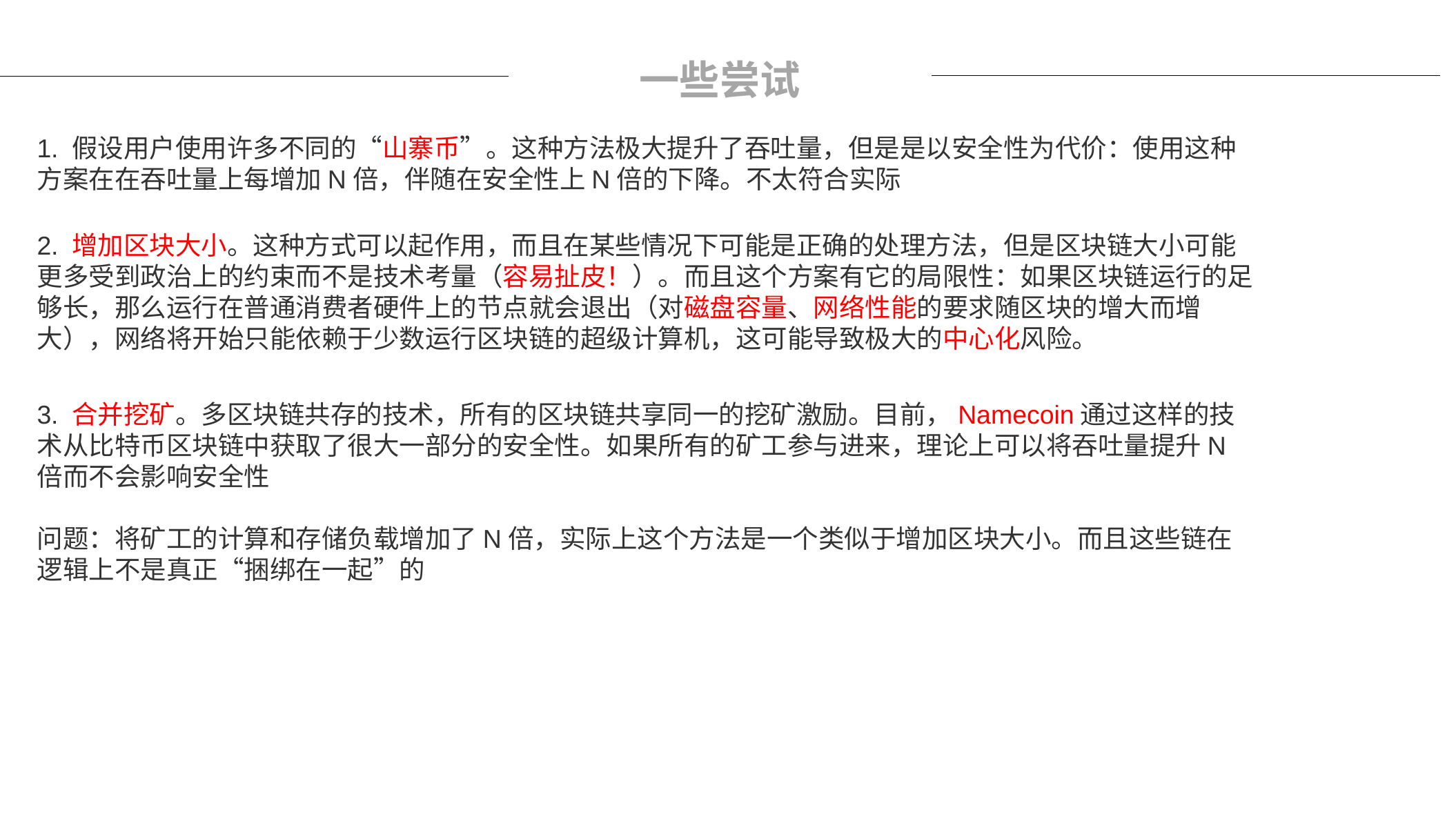

一些尝试
1. 假设用户使用许多不同的“山寨币”。这种方法极大提升了吞吐量，但是是以安全性为代价：使用这种方案在在吞吐量上每增加N倍，伴随在安全性上N倍的下降。不太符合实际
2. 增加区块大小。这种方式可以起作用，而且在某些情况下可能是正确的处理方法，但是区块链大小可能更多受到政治上的约束而不是技术考量（容易扯皮！）。而且这个方案有它的局限性：如果区块链运行的足够长，那么运行在普通消费者硬件上的节点就会退出（对磁盘容量、网络性能的要求随区块的增大而增大），网络将开始只能依赖于少数运行区块链的超级计算机，这可能导致极大的中心化风险。
3. 合并挖矿。多区块链共存的技术，所有的区块链共享同一的挖矿激励。目前，Namecoin通过这样的技术从比特币区块链中获取了很大一部分的安全性。如果所有的矿工参与进来，理论上可以将吞吐量提升N倍而不会影响安全性

问题：将矿工的计算和存储负载增加了N倍，实际上这个方法是一个类似于增加区块大小。而且这些链在逻辑上不是真正“捆绑在一起”的